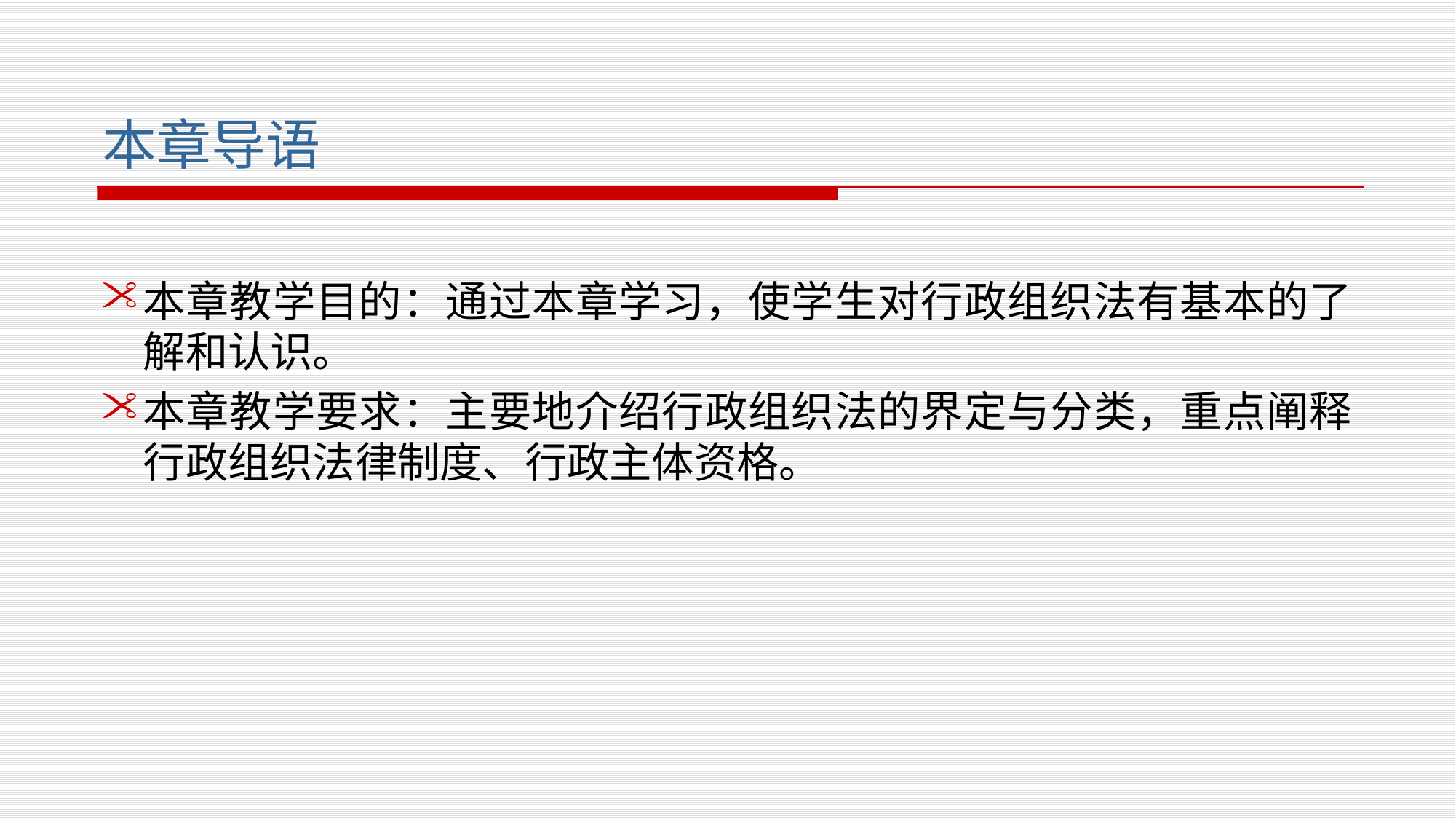

# 本章导语

本章教学目的：通过本章学习，使学生对行政组织法有基本的了解和认识。
本章教学要求：主要地介绍行政组织法的界定与分类，重点阐释行政组织法律制度、行政主体资格。